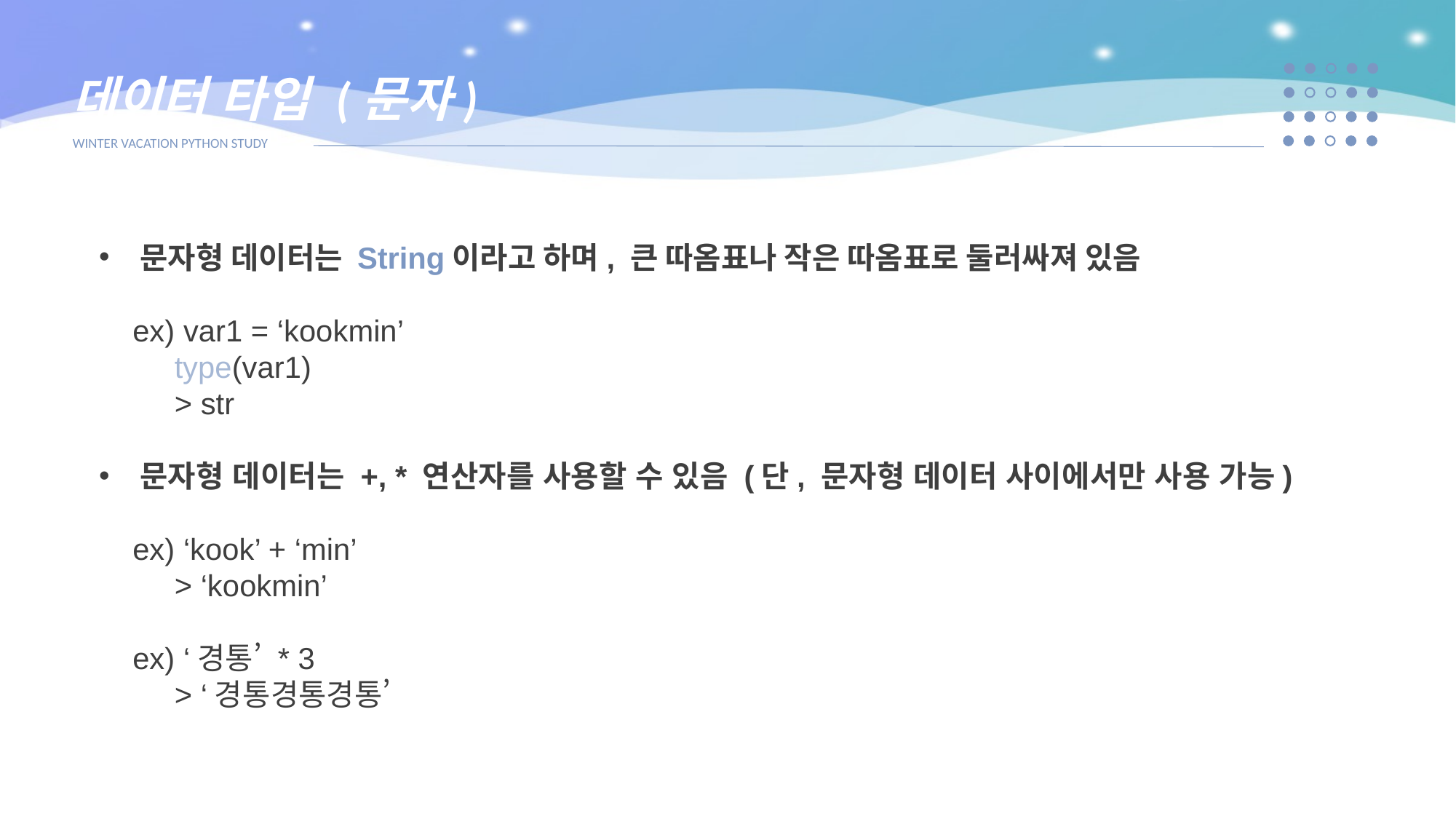

데이터 타입 (문자)
WINTER VACATION PYTHON STUDY

문자형 데이터는 String이라고 하며, 큰 따옴표나 작은 따옴표로 둘러싸져 있음

    ex) var1 = ‘kookmin’
         type(var1)
         > str

문자형 데이터는 +, * 연산자를 사용할 수 있음 (단, 문자형 데이터 사이에서만 사용 가능)

    ex) ‘kook’ + ‘min’
         > ‘kookmin’

    ex) ‘경통’ * 3
         > ‘경통경통경통’